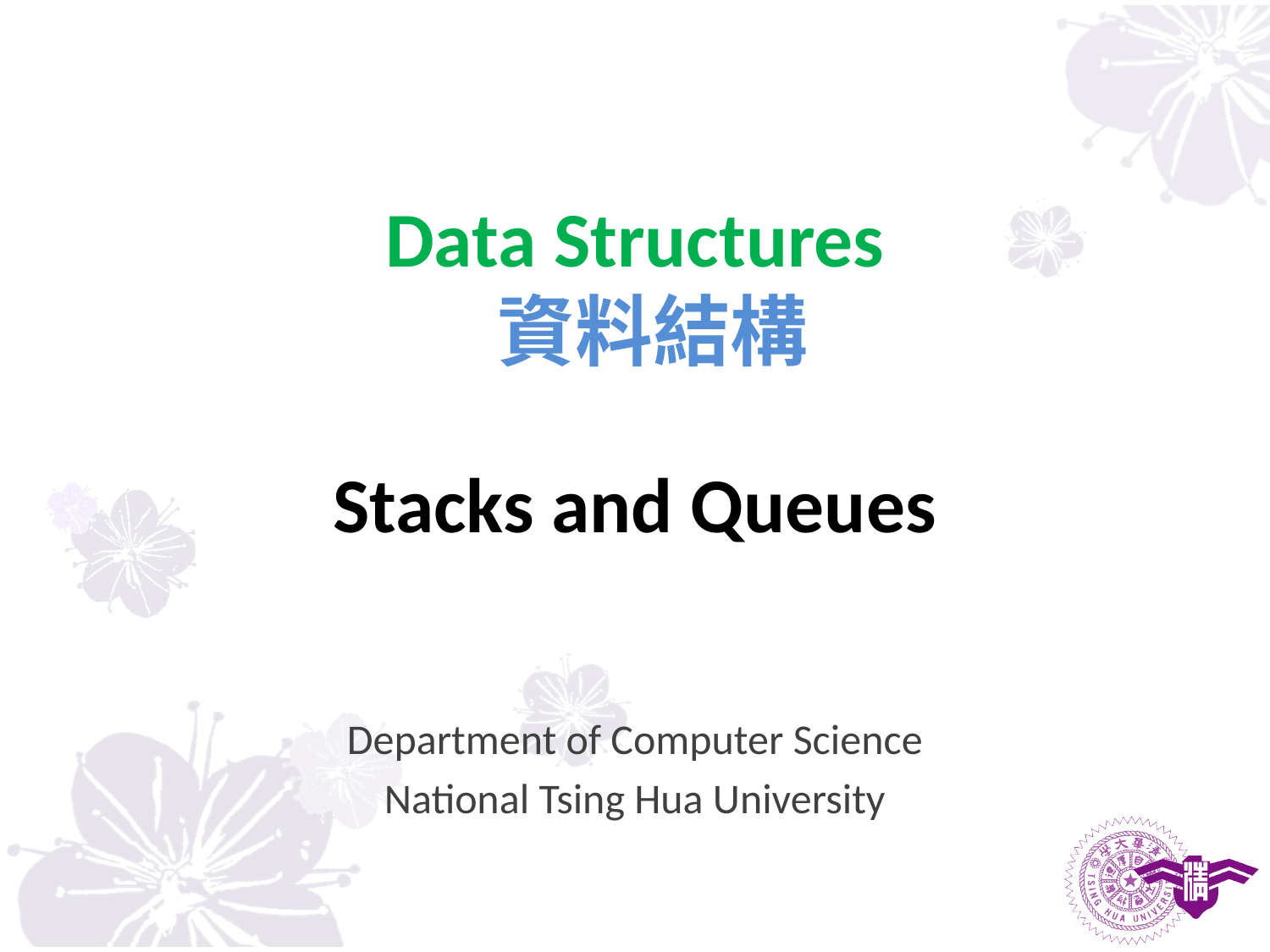

# Data Structures 資料結構
Stacks and Queues
Department of Computer Science
National Tsing Hua University